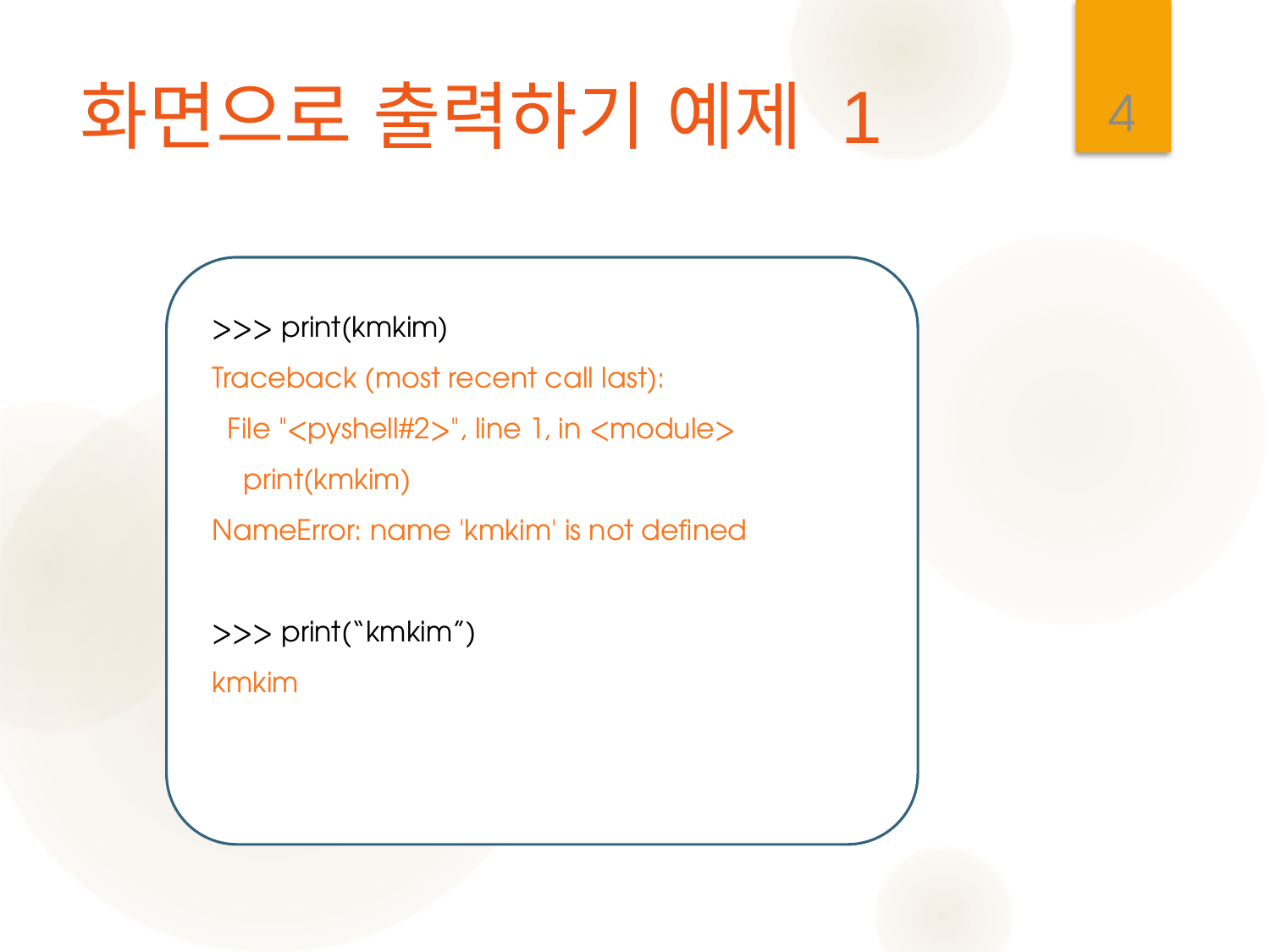

4
# 화면으로 출력하기 예제 1

>>> print(kmkim)
Traceback (most recent call last):
  File "<pyshell#2>", line 1, in <module>
    print(kmkim)
NameError: name 'kmkim' is not defined

>>> print(“kmkim”)
kmkim